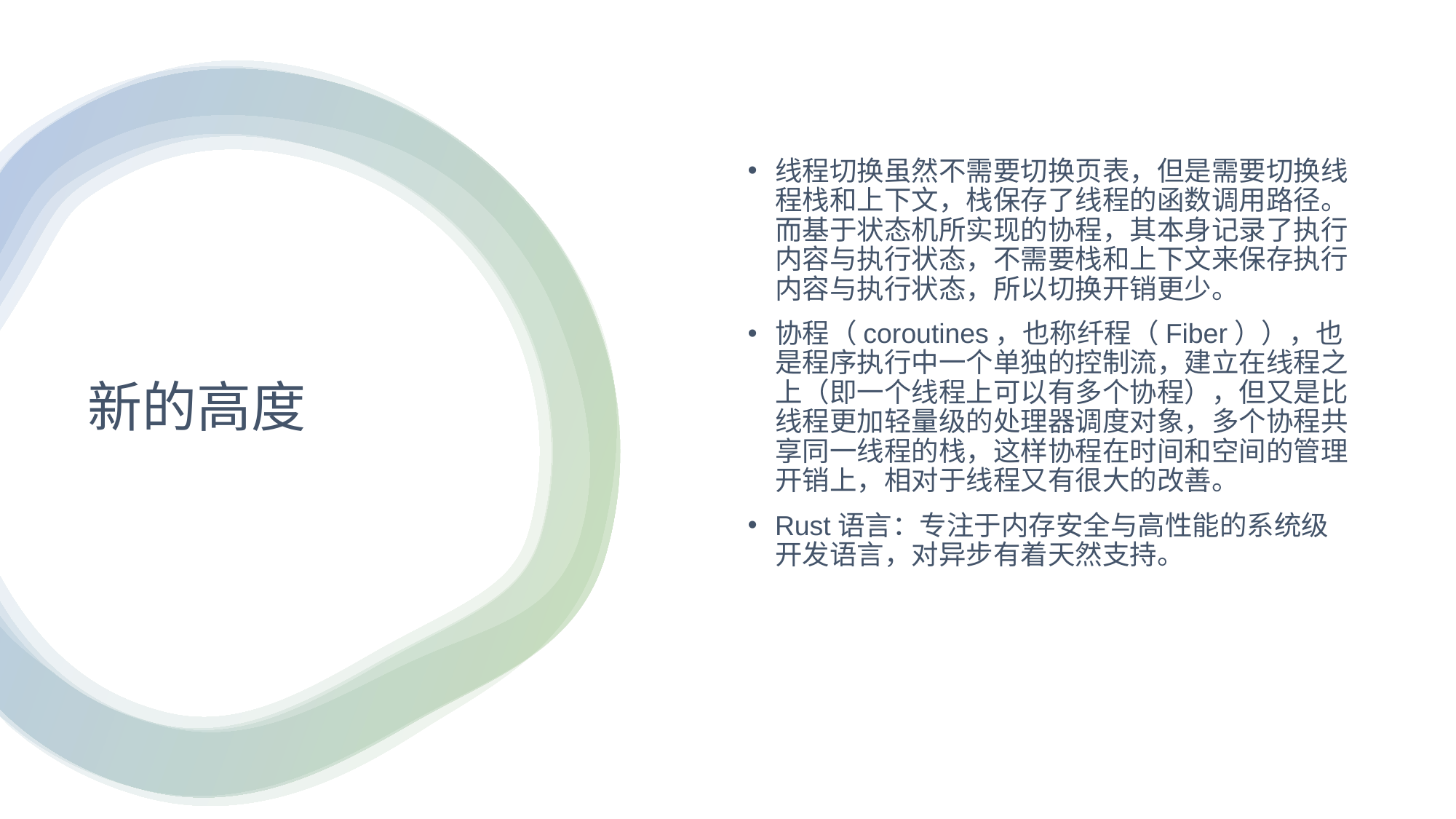

线程切换虽然不需要切换页表，但是需要切换线程栈和上下文，栈保存了线程的函数调用路径。而基于状态机所实现的协程，其本身记录了执行内容与执行状态，不需要栈和上下文来保存执行内容与执行状态，所以切换开销更少。
协程（coroutines，也称纤程（Fiber）），也是程序执行中一个单独的控制流，建立在线程之上（即一个线程上可以有多个协程），但又是比线程更加轻量级的处理器调度对象，多个协程共享同一线程的栈，这样协程在时间和空间的管理开销上，相对于线程又有很大的改善。
Rust语言：专注于内存安全与高性能的系统级开发语言，对异步有着天然支持。

# 新的高度